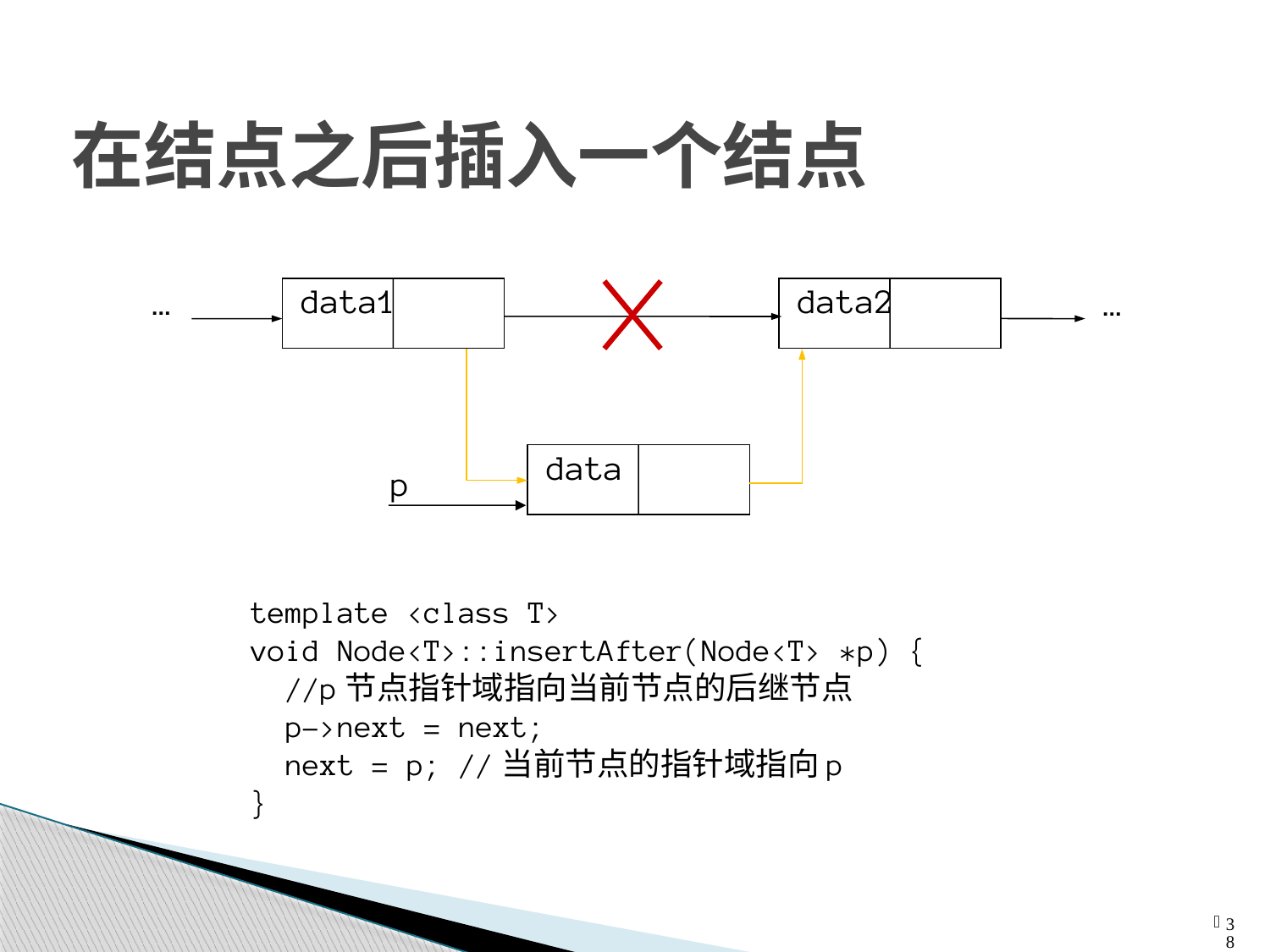

9.2 线性群体 —— 9.2.3 顺序访问群体——链表类
# 在结点之后插入一个结点
…
 data1

 data2

…

 data

   p

template <class T>
void Node<T>::insertAfter(Node<T> *p) {
  //p节点指针域指向当前节点的后继节点
  p->next = next;
  next = p; //当前节点的指针域指向p
}
38